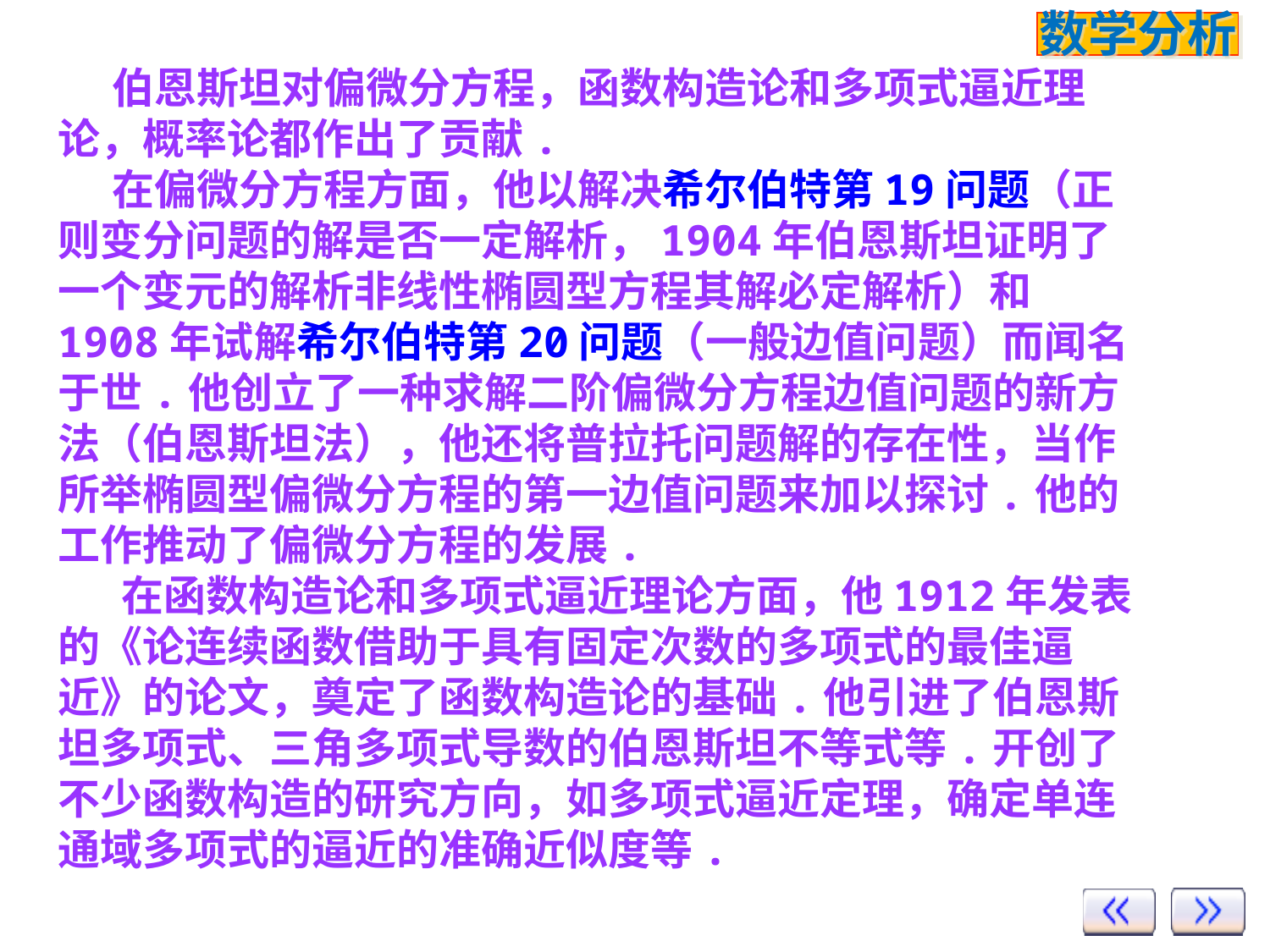

伯恩斯坦对偏微分方程，函数构造论和多项式逼近理论，概率论都作出了贡献.
  在偏微分方程方面，他以解决希尔伯特第19问题（正则变分问题的解是否一定解析，1904年伯恩斯坦证明了一个变元的解析非线性椭圆型方程其解必定解析）和1908年试解希尔伯特第20问题（一般边值问题）而闻名于世.他创立了一种求解二阶偏微分方程边值问题的新方法（伯恩斯坦法），他还将普拉托问题解的存在性，当作所举椭圆型偏微分方程的第一边值问题来加以探讨.他的工作推动了偏微分方程的发展.
   在函数构造论和多项式逼近理论方面，他1912年发表的《论连续函数借助于具有固定次数的多项式的最佳逼近》的论文，奠定了函数构造论的基础.他引进了伯恩斯坦多项式、三角多项式导数的伯恩斯坦不等式等.开创了不少函数构造的研究方向，如多项式逼近定理，确定单连通域多项式的逼近的准确近似度等.